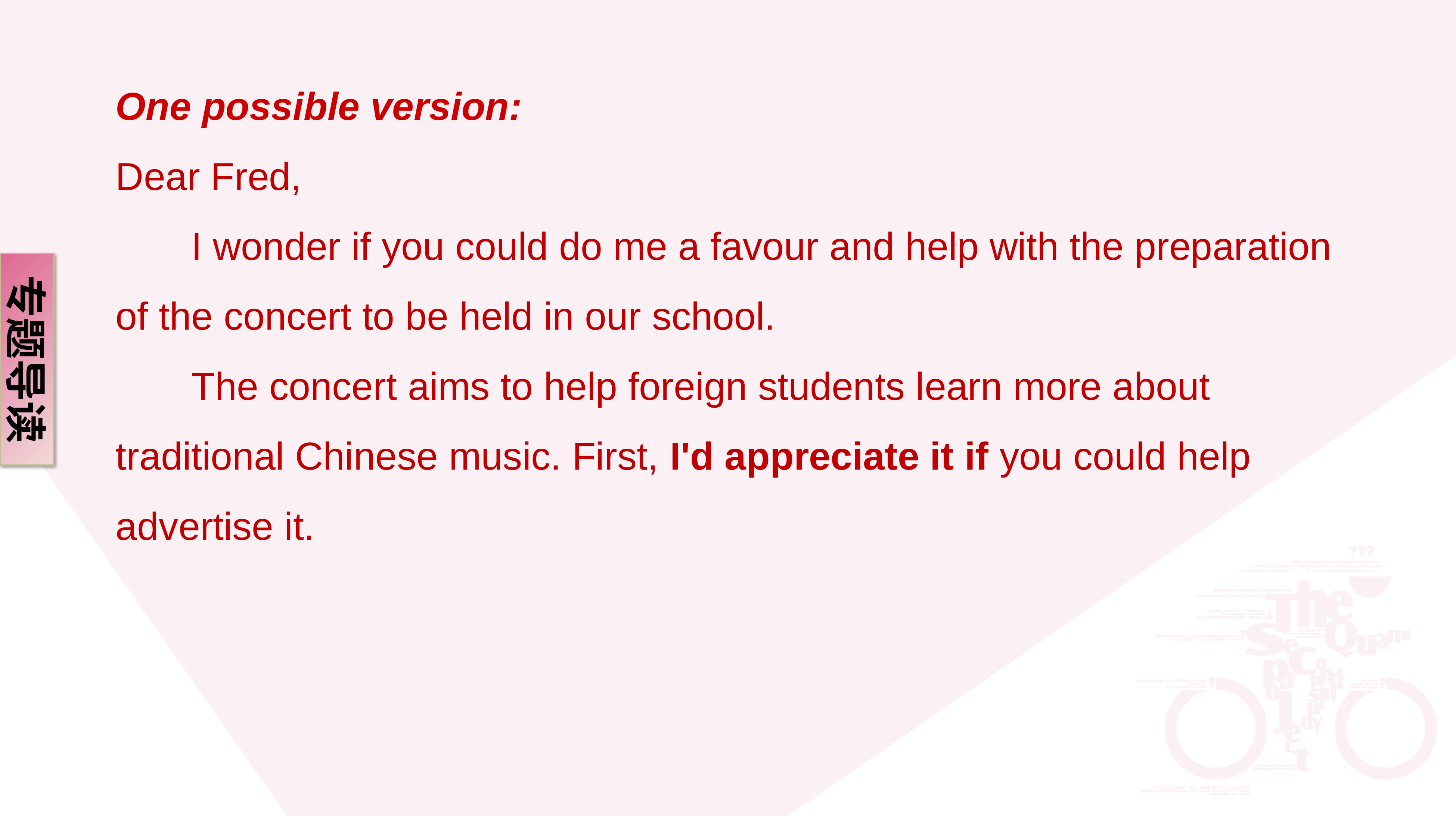

One possible version:
Dear Fred,
       I wonder if you could do me a favour and help with the preparation of the concert to be held in our school.
       The concert aims to help foreign students learn more about traditional Chinese music. First, I'd appreciate it if you could help advertise it.
专题导读